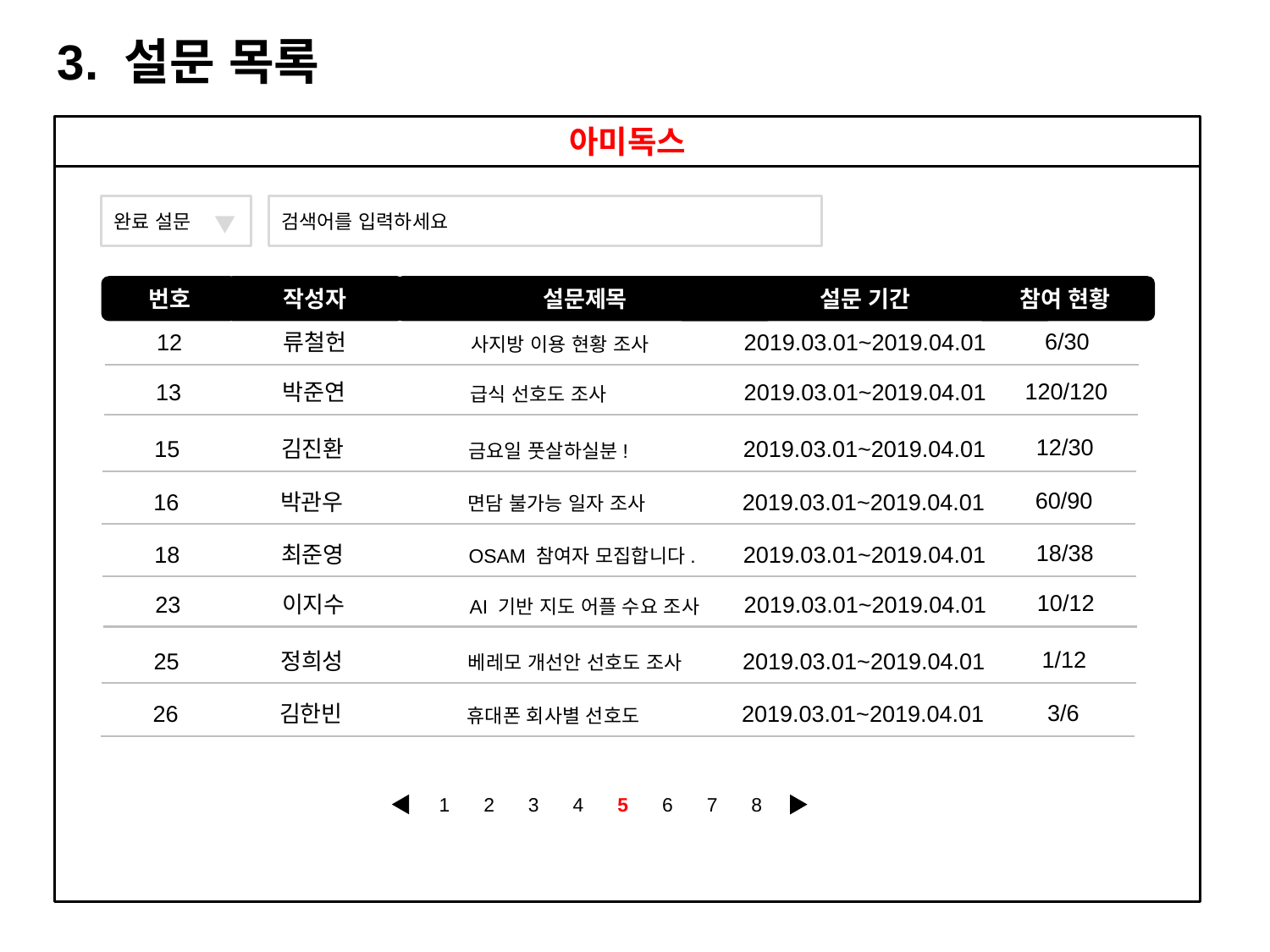

3. 설문 목록

아미독스
완료 설문
검색어를 입력하세요

번호
작성자
설문제목
설문 기간
참여 현황
6/30
12
류철헌
2019.03.01~2019.04.01
사지방 이용 현황 조사
120/120
13
박준연
2019.03.01~2019.04.01
급식 선호도 조사
12/30
15
김진환
2019.03.01~2019.04.01
금요일 풋살하실분!
60/90
16
박관우
2019.03.01~2019.04.01
면담 불가능 일자 조사
18/38
18
최준영
2019.03.01~2019.04.01
OSAM 참여자 모집합니다.
10/12
23
이지수
2019.03.01~2019.04.01
AI 기반 지도 어플 수요 조사
1/12
25
정희성
2019.03.01~2019.04.01
베레모 개선안 선호도 조사
3/6
26
김한빈
2019.03.01~2019.04.01
휴대폰 회사별 선호도
4
5
6
7
2
3
8
1